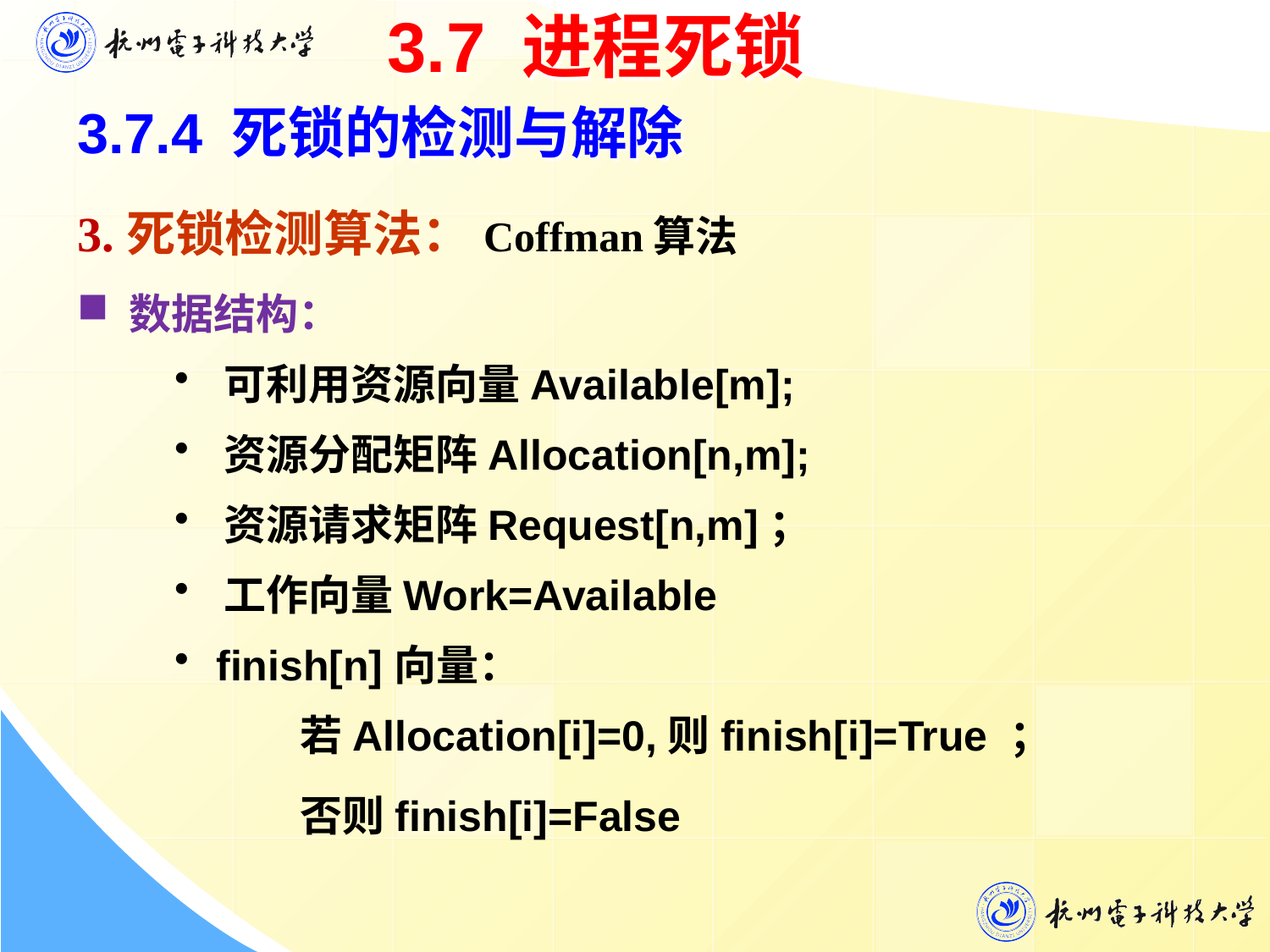

3.7 进程死锁
3.7.4 死锁的检测与解除
3.死锁检测算法：Coffman算法
 数据结构：
 可利用资源向量Available[m];
 资源分配矩阵Allocation[n,m];
 资源请求矩阵Request[n,m]；
 工作向量Work=Available
 finish[n]向量：
         若Allocation[i]=0,则finish[i]=True ；
         否则finish[i]=False